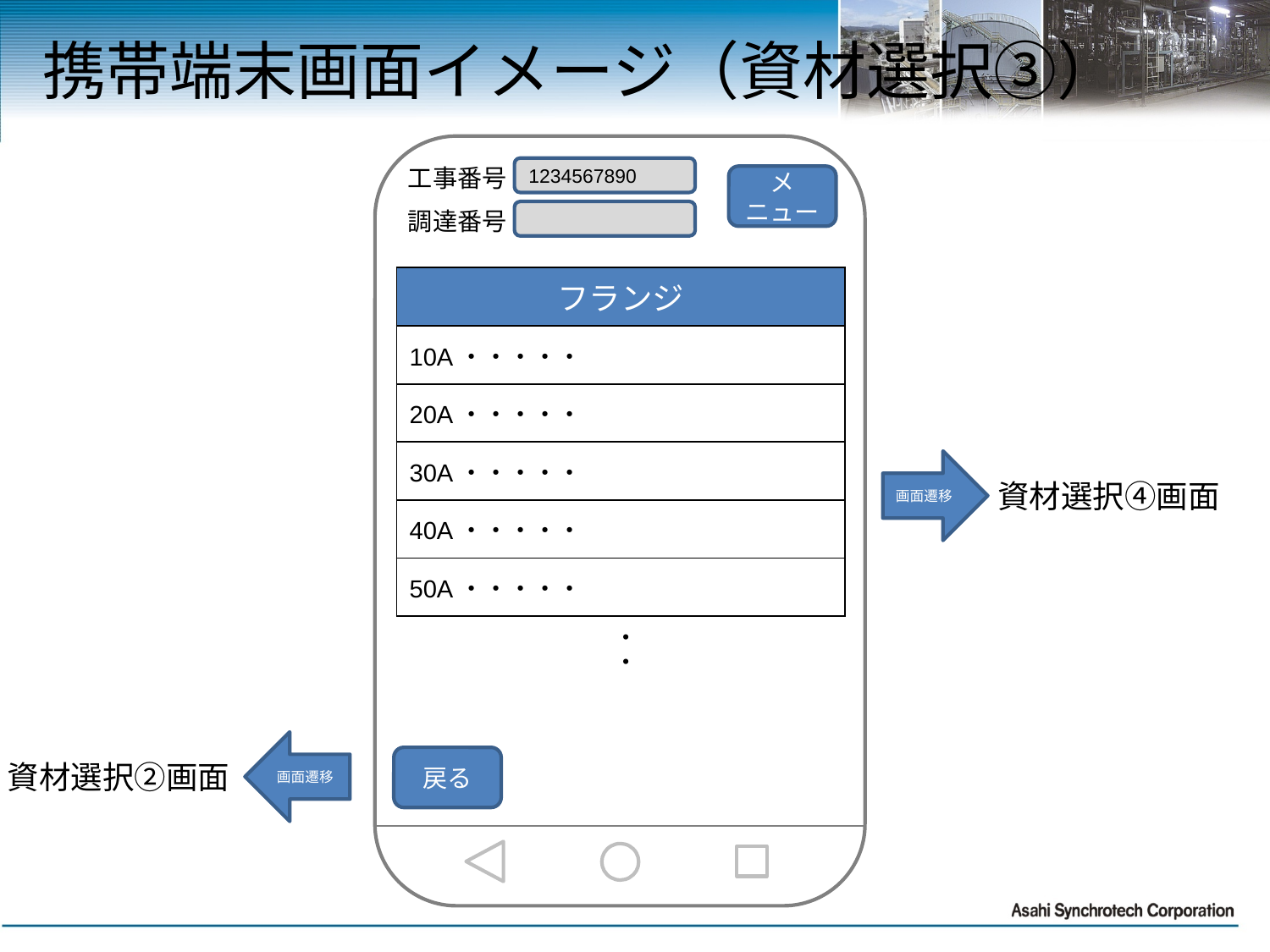

# 携帯端末画面イメージ（資材選択③）

工事番号
1234567890
メニュー
調達番号

・・
戻る

| フランジ |
| --- |
| 10A・・・・・ |
| 20A・・・・・ |
| 30A・・・・・ |
| 40A・・・・・ |
| 50A・・・・・ |
画面遷移
資材選択④画面

画面遷移
資材選択②画面